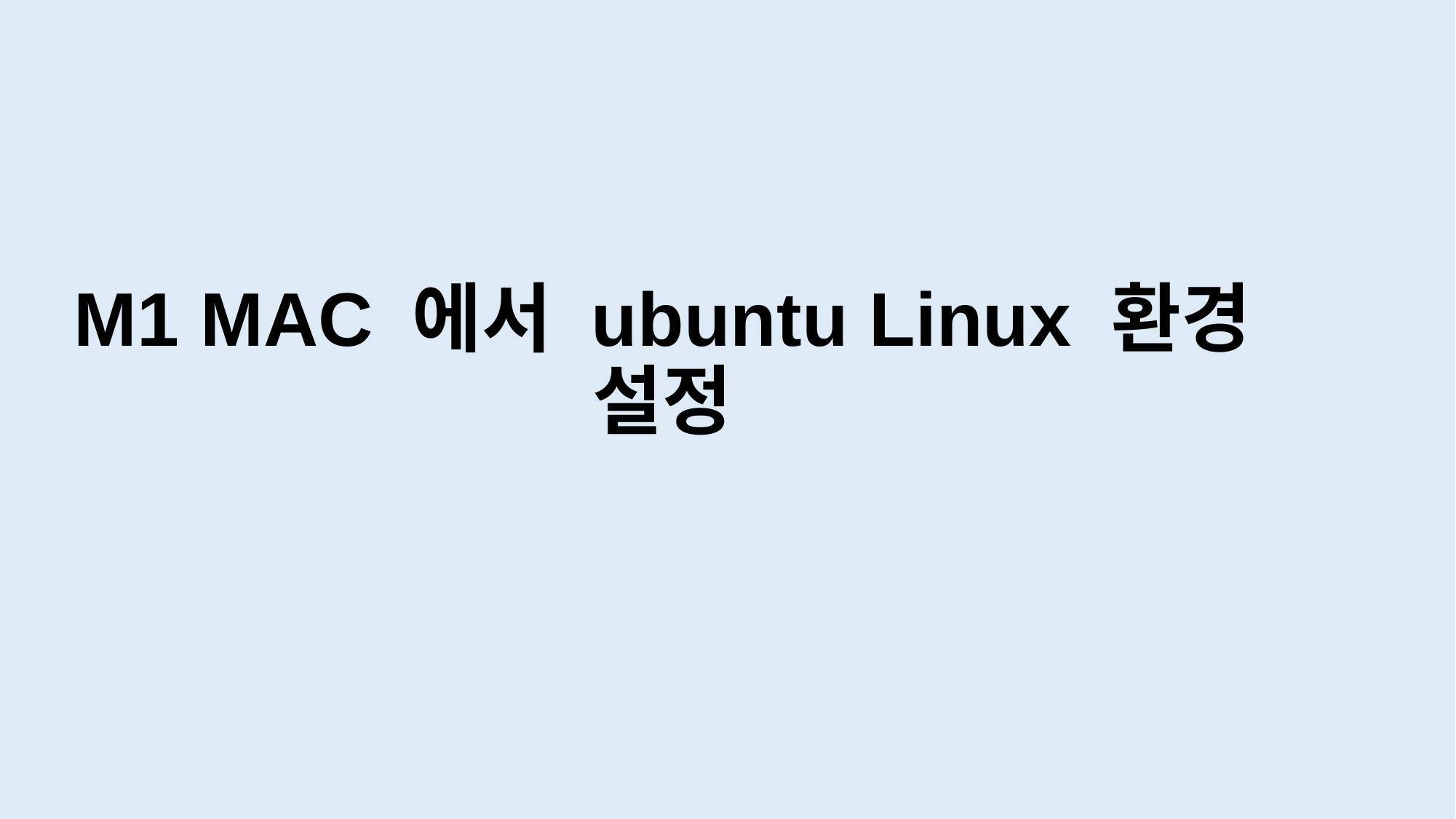

# M1 MAC 에서 ubuntu Linux 환경 설정